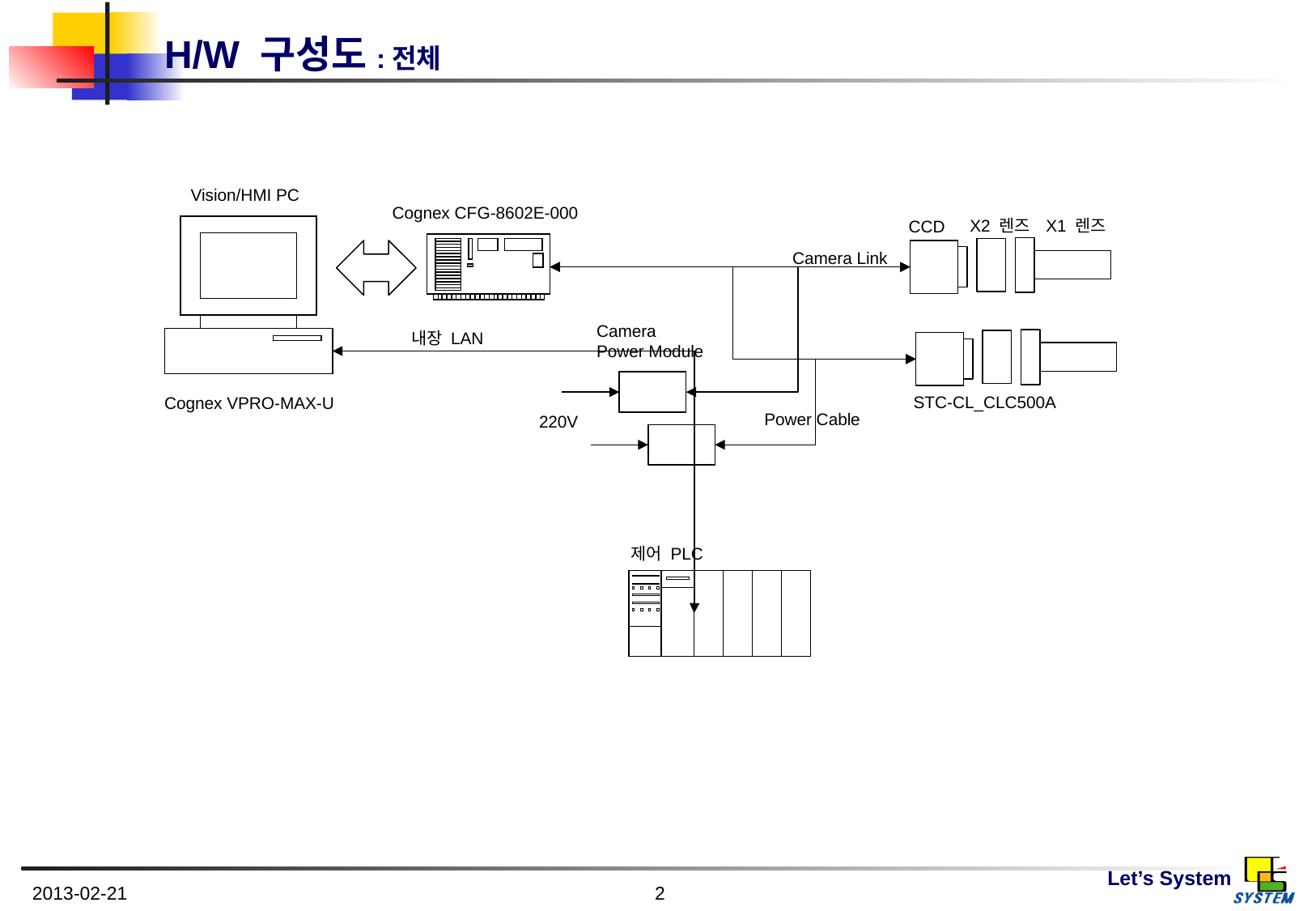

# H/W 구성도:전체
Vision/HMI PC
Cognex CFG-8602E-000
X2 렌즈
X1 렌즈
CCD

Camera Link

Camera
Power Module
내장 LAN

STC-CL_CLC500A
Cognex VPRO-MAX-U
Power Cable
220V

제어 PLC

2013-02-21
2